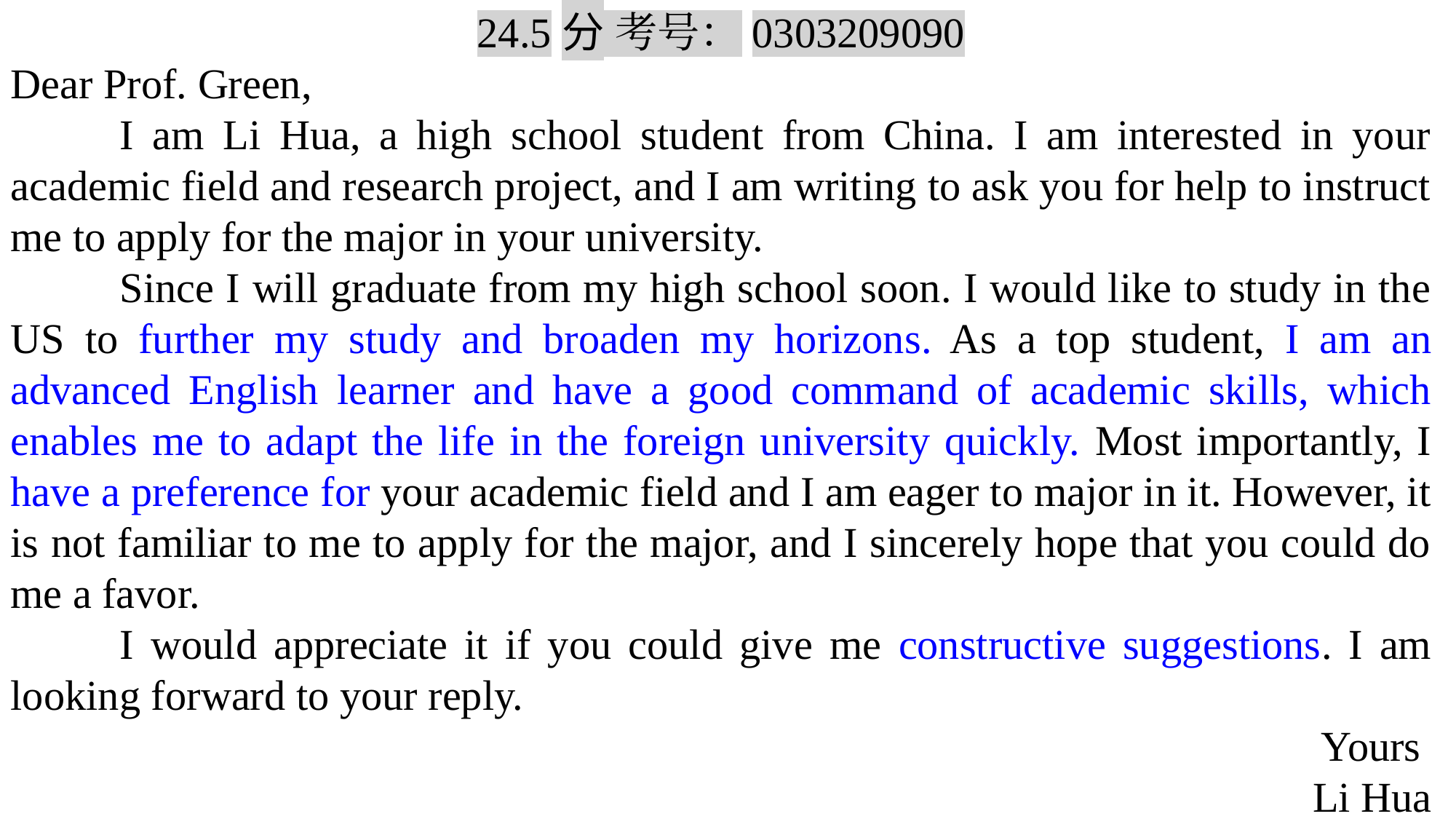

24.5分 考号：0303209090
Dear Prof. Green,
	I am Li Hua, a high school student from China. I am interested in your academic field and research project, and I am writing to ask you for help to instruct me to apply for the major in your university.
	Since I will graduate from my high school soon. I would like to study in the US to further my study and broaden my horizons. As a top student, I am an advanced English learner and have a good command of academic skills, which enables me to adapt the life in the foreign university quickly. Most importantly, I have a preference for your academic field and I am eager to major in it. However, it is not familiar to me to apply for the major, and I sincerely hope that you could do me a favor.
	I would appreciate it if you could give me constructive suggestions. I am looking forward to your reply.
Yours
Li Hua